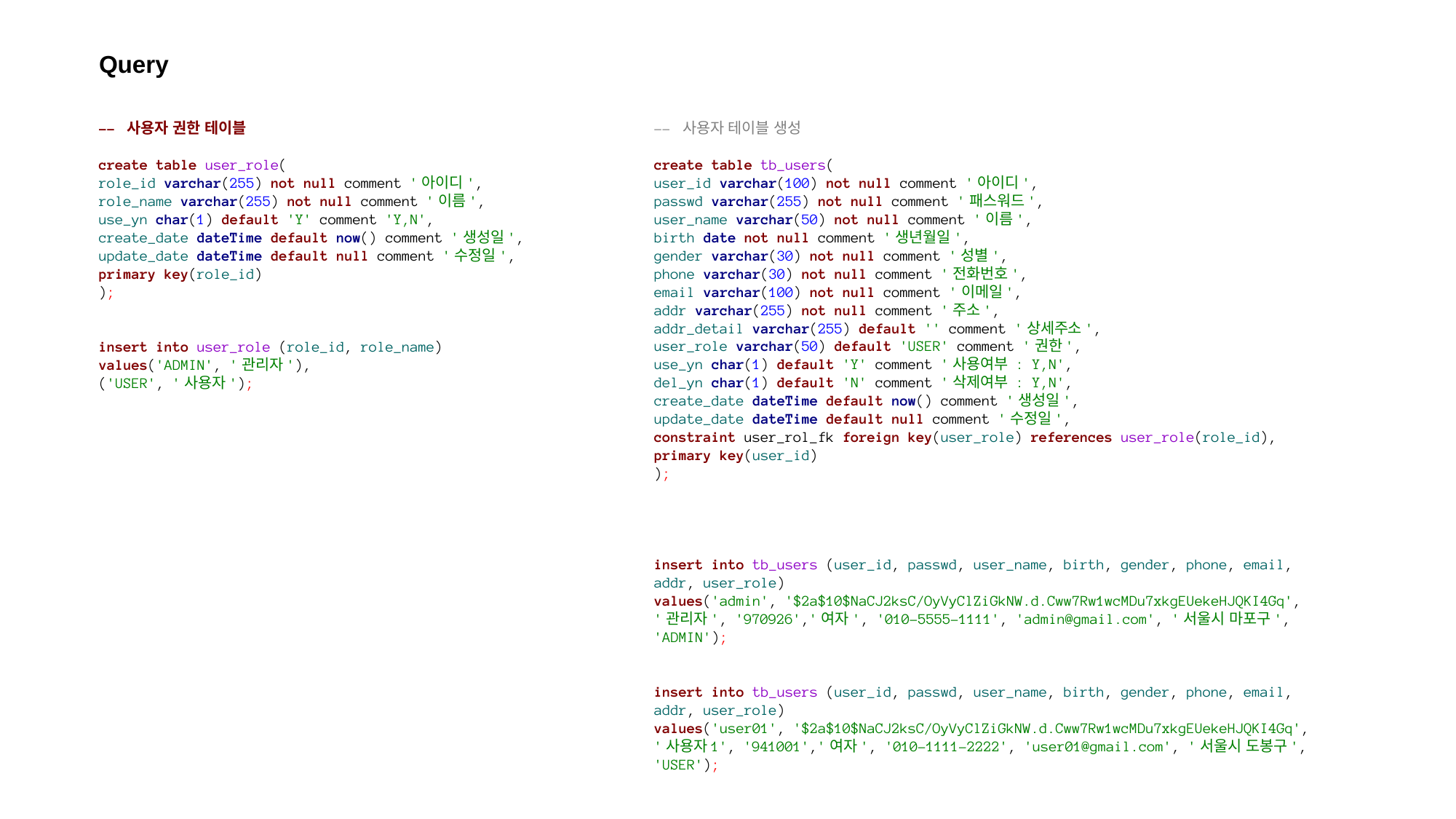

Query

-- 사용자 권한 테이블

create table user_role(
role_id varchar(255) not null comment '아이디',
role_name varchar(255) not null comment '이름',
use_yn char(1) default 'Y' comment 'Y,N',
create_date dateTime default now() comment '생성일',
update_date dateTime default null comment '수정일',
primary key(role_id)
);

insert into user_role (role_id, role_name)
values('ADMIN', '관리자'),
('USER', '사용자');
-- 사용자 테이블 생성

create table tb_users(
user_id varchar(100) not null comment '아이디',
passwd varchar(255) not null comment '패스워드',
user_name varchar(50) not null comment '이름',
birth date not null comment '생년월일',
gender varchar(30) not null comment '성별',
phone varchar(30) not null comment '전화번호',
email varchar(100) not null comment '이메일',
addr varchar(255) not null comment '주소',
addr_detail varchar(255) default '' comment '상세주소',
user_role varchar(50) default 'USER' comment '권한',
use_yn char(1) default 'Y' comment '사용여부 : Y,N',
del_yn char(1) default 'N' comment '삭제여부 : Y,N',
create_date dateTime default now() comment '생성일',
update_date dateTime default null comment '수정일',
constraint user_rol_fk foreign key(user_role) references user_role(role_id),
primary key(user_id)
);

insert into tb_users (user_id, passwd, user_name, birth, gender, phone, email, addr, user_role)
values('admin', '$2a$10$NaCJ2ksC/OyVyClZiGkNW.d.Cww7Rw1wcMDu7xkgEUekeHJQKI4Gq',
'관리자', '970926','여자', '010-5555-1111', 'admin@gmail.com', '서울시 마포구', 'ADMIN');

insert into tb_users (user_id, passwd, user_name, birth, gender, phone, email, addr, user_role)
values('user01', '$2a$10$NaCJ2ksC/OyVyClZiGkNW.d.Cww7Rw1wcMDu7xkgEUekeHJQKI4Gq',
'사용자1', '941001','여자', '010-1111-2222', 'user01@gmail.com', '서울시 도봉구', 'USER');